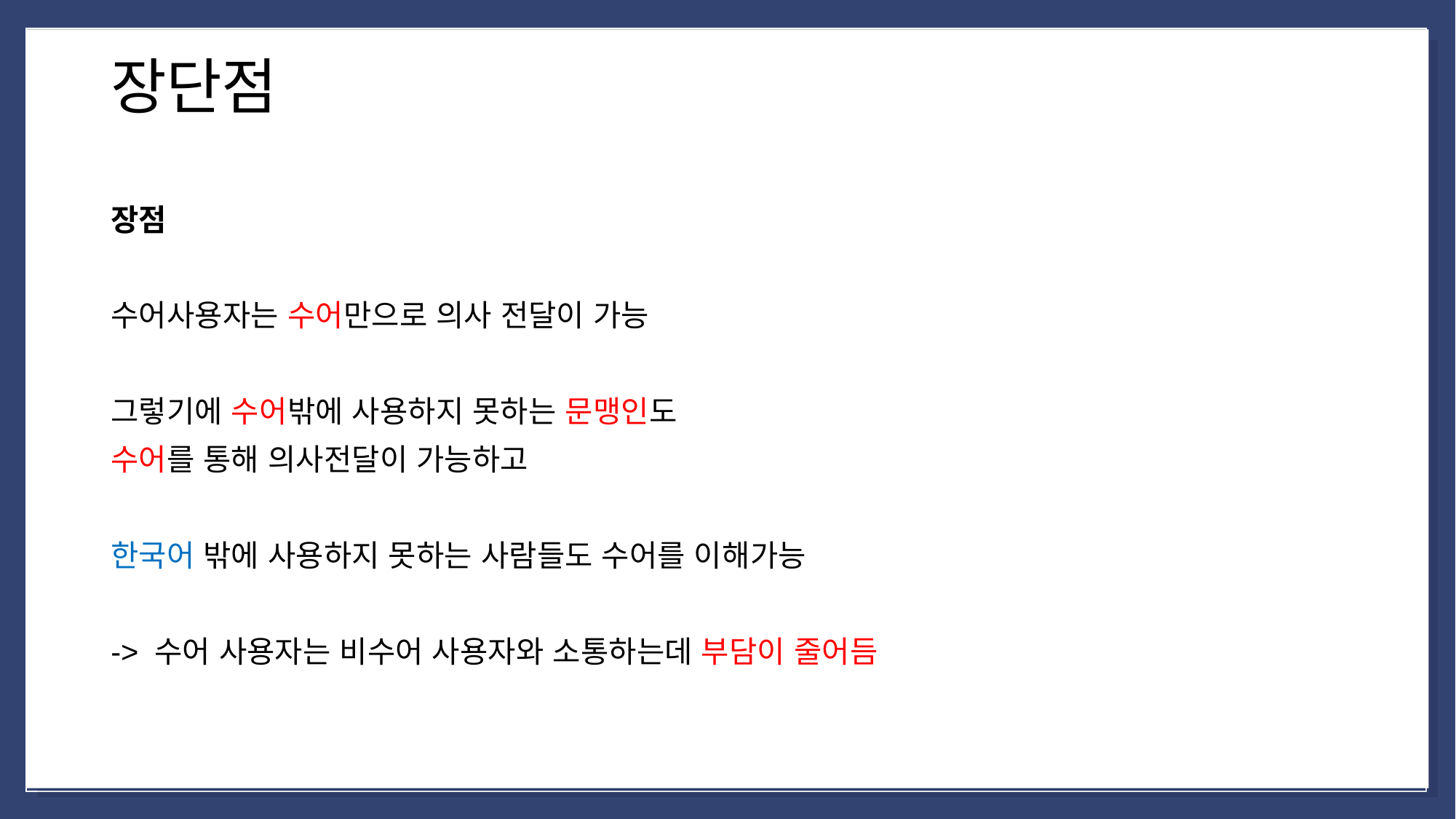

장단점
1. 제목을 입력하세요

장점

수어사용자는 수어만으로 의사 전달이 가능

그렇기에 수어밖에 사용하지 못하는 문맹인도
수어를 통해 의사전달이 가능하고

한국어 밖에 사용하지 못하는 사람들도 수어를 이해가능

-> 수어 사용자는 비수어 사용자와 소통하는데 부담이 줄어듬